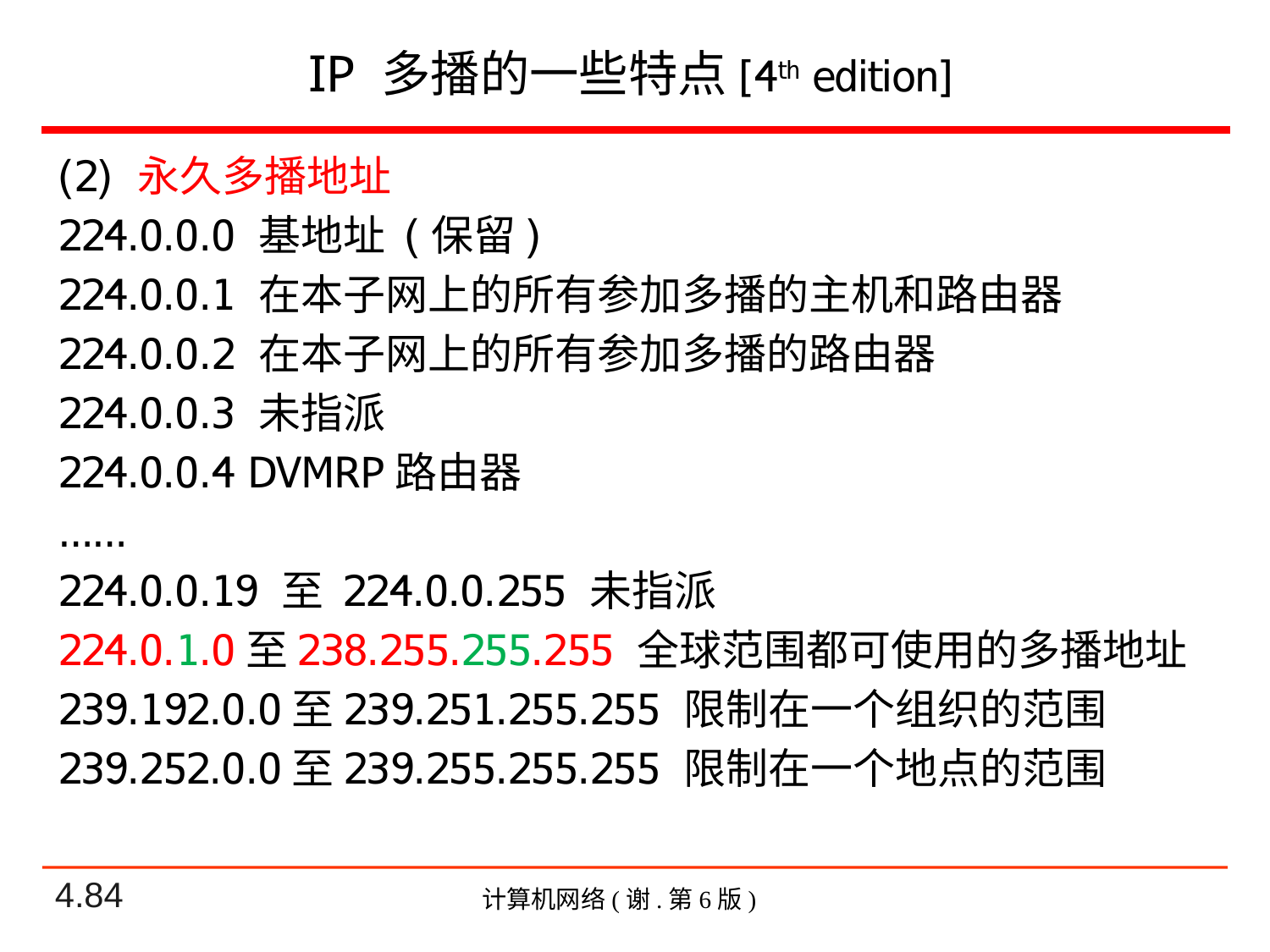

# IP 多播的一些特点[4th edition]
(2) 永久多播地址
224.0.0.0 基地址 (保留)
224.0.0.1 在本子网上的所有参加多播的主机和路由器
224.0.0.2 在本子网上的所有参加多播的路由器
224.0.0.3 未指派
224.0.0.4 DVMRP路由器
……
224.0.0.19 至 224.0.0.255 未指派
224.0.1.0至238.255.255.255 全球范围都可使用的多播地址
239.192.0.0至239.251.255.255 限制在一个组织的范围
239.252.0.0至239.255.255.255 限制在一个地点的范围